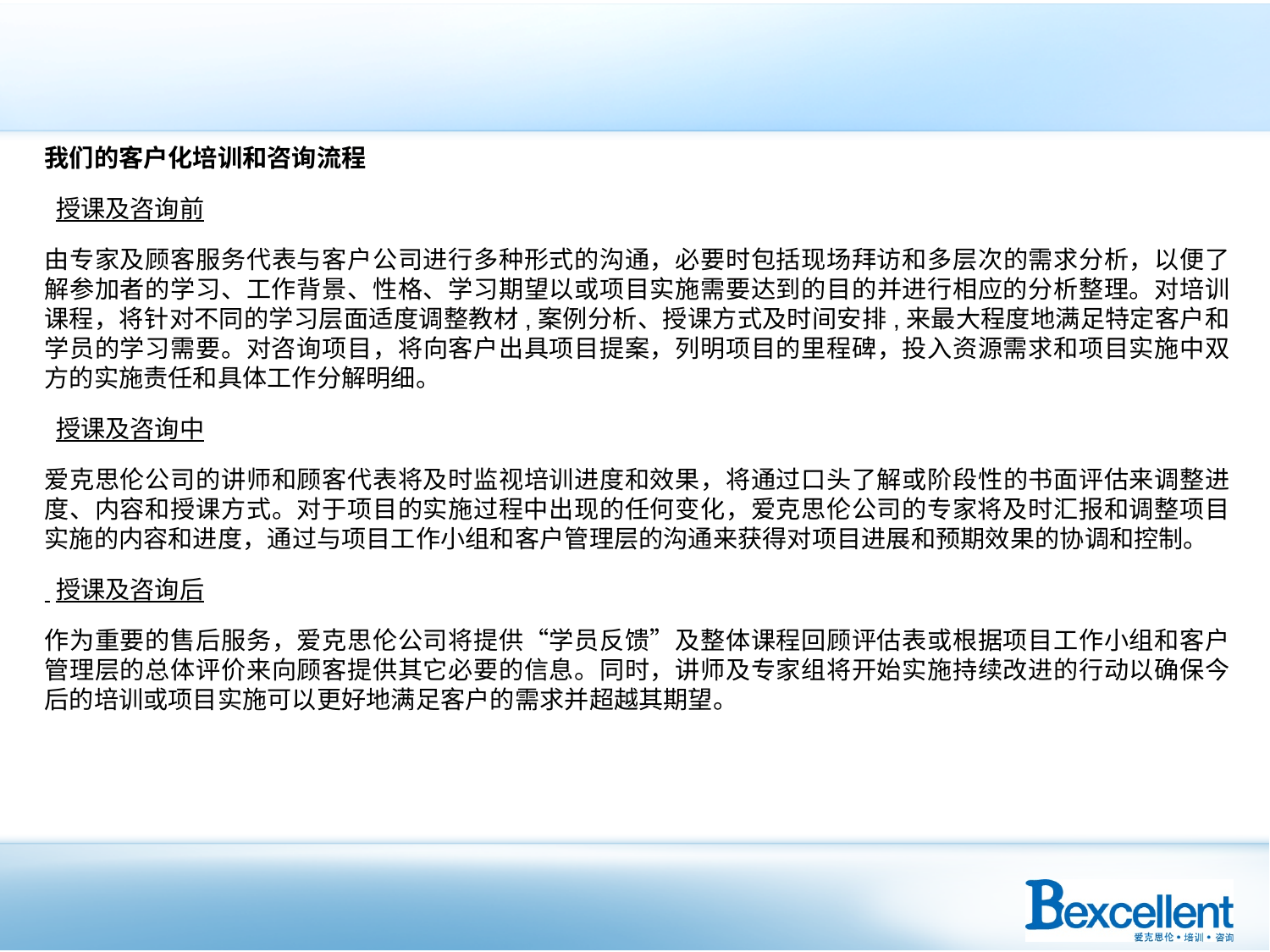

我们的客户化培训和咨询流程
 授课及咨询前
由专家及顾客服务代表与客户公司进行多种形式的沟通，必要时包括现场拜访和多层次的需求分析，以便了解参加者的学习、工作背景、性格、学习期望以或项目实施需要达到的目的并进行相应的分析整理。对培训课程，将针对不同的学习层面适度调整教材,案例分析、授课方式及时间安排,来最大程度地满足特定客户和学员的学习需要。对咨询项目，将向客户出具项目提案，列明项目的里程碑，投入资源需求和项目实施中双方的实施责任和具体工作分解明细。
 授课及咨询中
爱克思伦公司的讲师和顾客代表将及时监视培训进度和效果，将通过口头了解或阶段性的书面评估来调整进度、内容和授课方式。对于项目的实施过程中出现的任何变化，爱克思伦公司的专家将及时汇报和调整项目实施的内容和进度，通过与项目工作小组和客户管理层的沟通来获得对项目进展和预期效果的协调和控制。
 授课及咨询后
作为重要的售后服务，爱克思伦公司将提供“学员反馈”及整体课程回顾评估表或根据项目工作小组和客户管理层的总体评价来向顾客提供其它必要的信息。同时，讲师及专家组将开始实施持续改进的行动以确保今后的培训或项目实施可以更好地满足客户的需求并超越其期望。